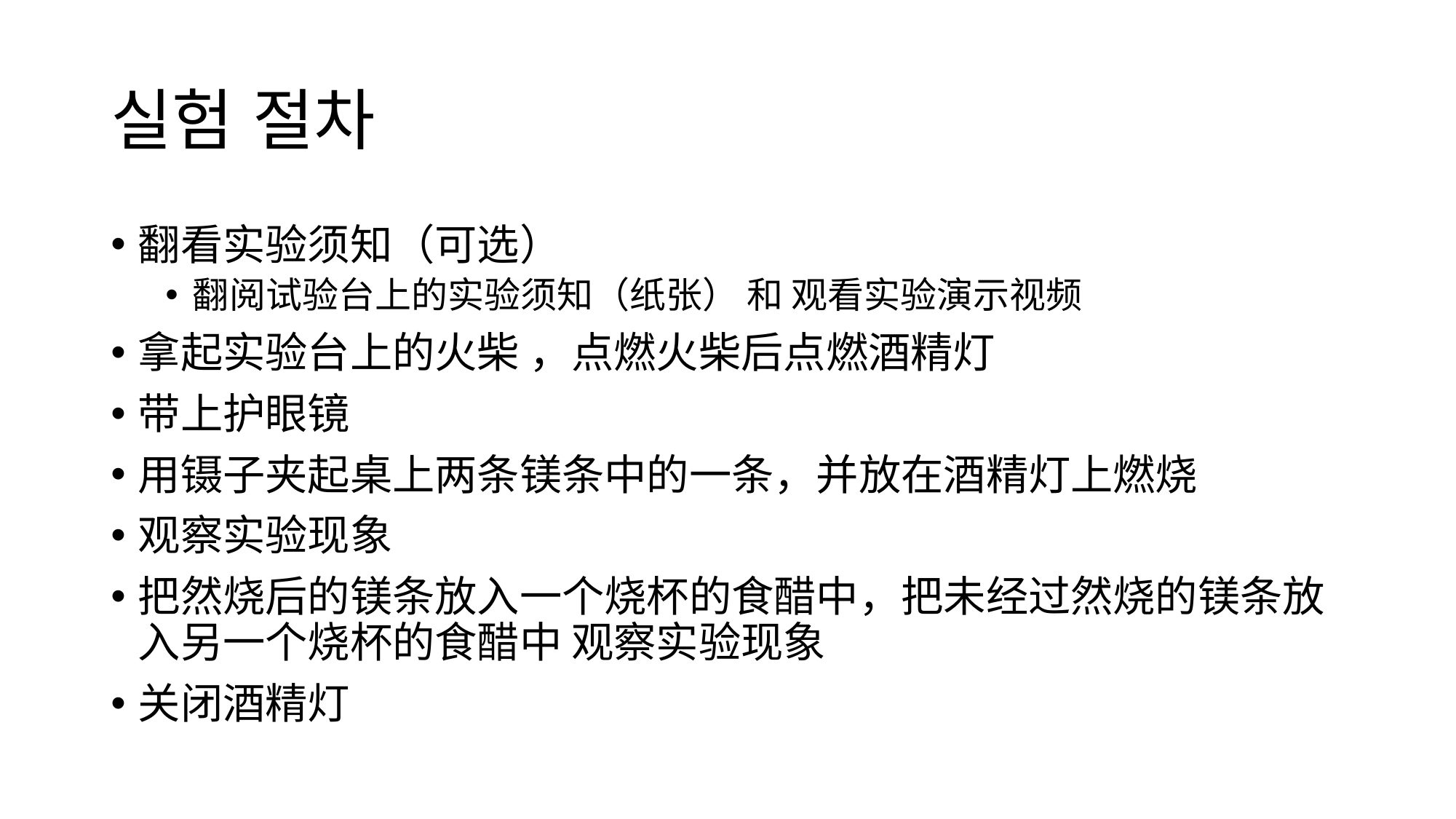

# 실험 절차
翻看实验须知（可选）
翻阅试验台上的实验须知（纸张） 和 观看实验演示视频
拿起实验台上的火柴 ，点燃火柴后点燃酒精灯
带上护眼镜
用镊子夹起桌上两条镁条中的一条，并放在酒精灯上燃烧
观察实验现象
把然烧后的镁条放入一个烧杯的食醋中，把未经过然烧的镁条放入另一个烧杯的食醋中 观察实验现象
关闭酒精灯